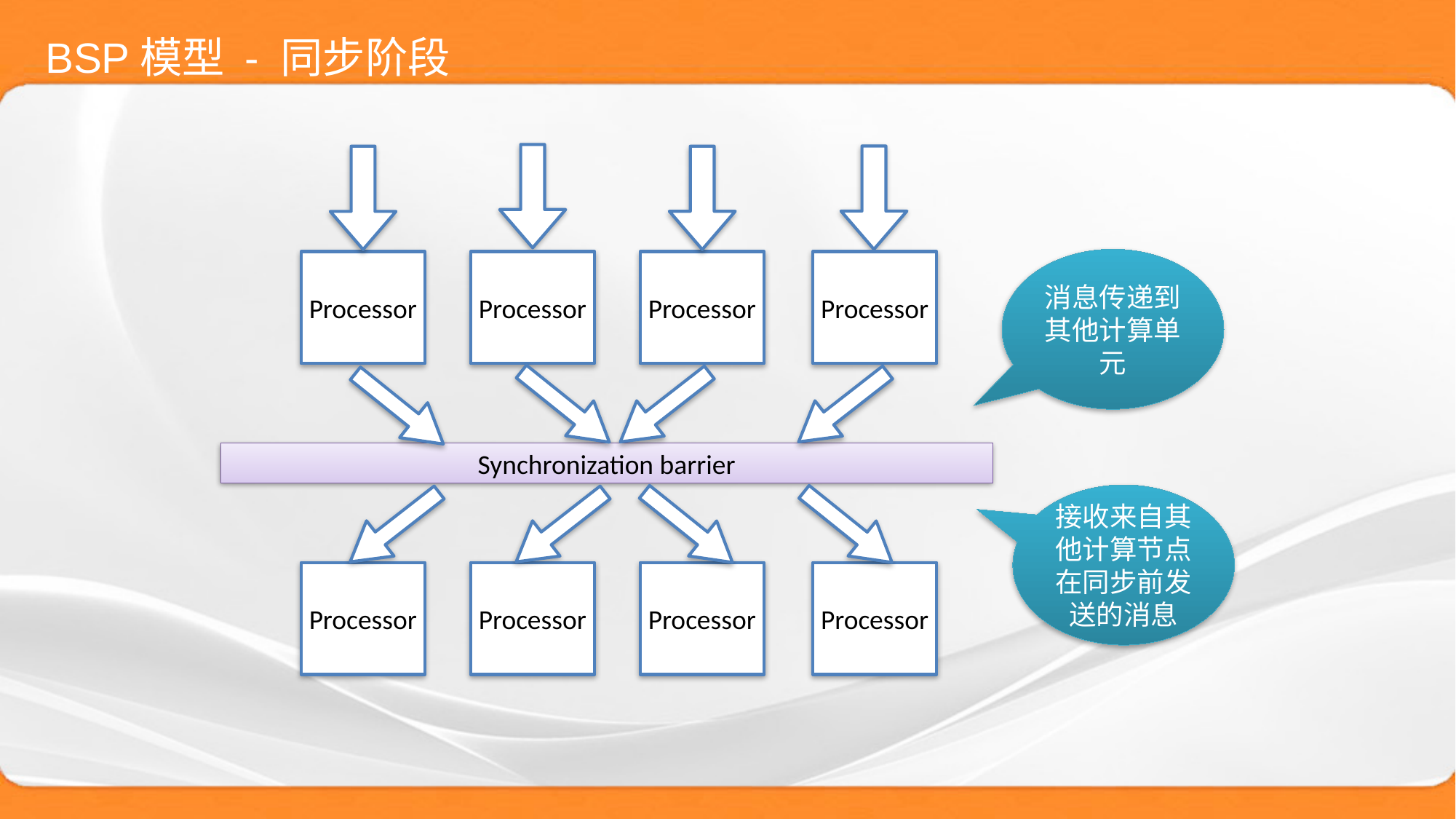

# BSP模型 - 同步阶段

消息传递到其他计算单元
Processor
Processor
Processor
Processor

Synchronization barrier
接收来自其他计算节点在同步前发送的消息

Processor
Processor
Processor
Processor